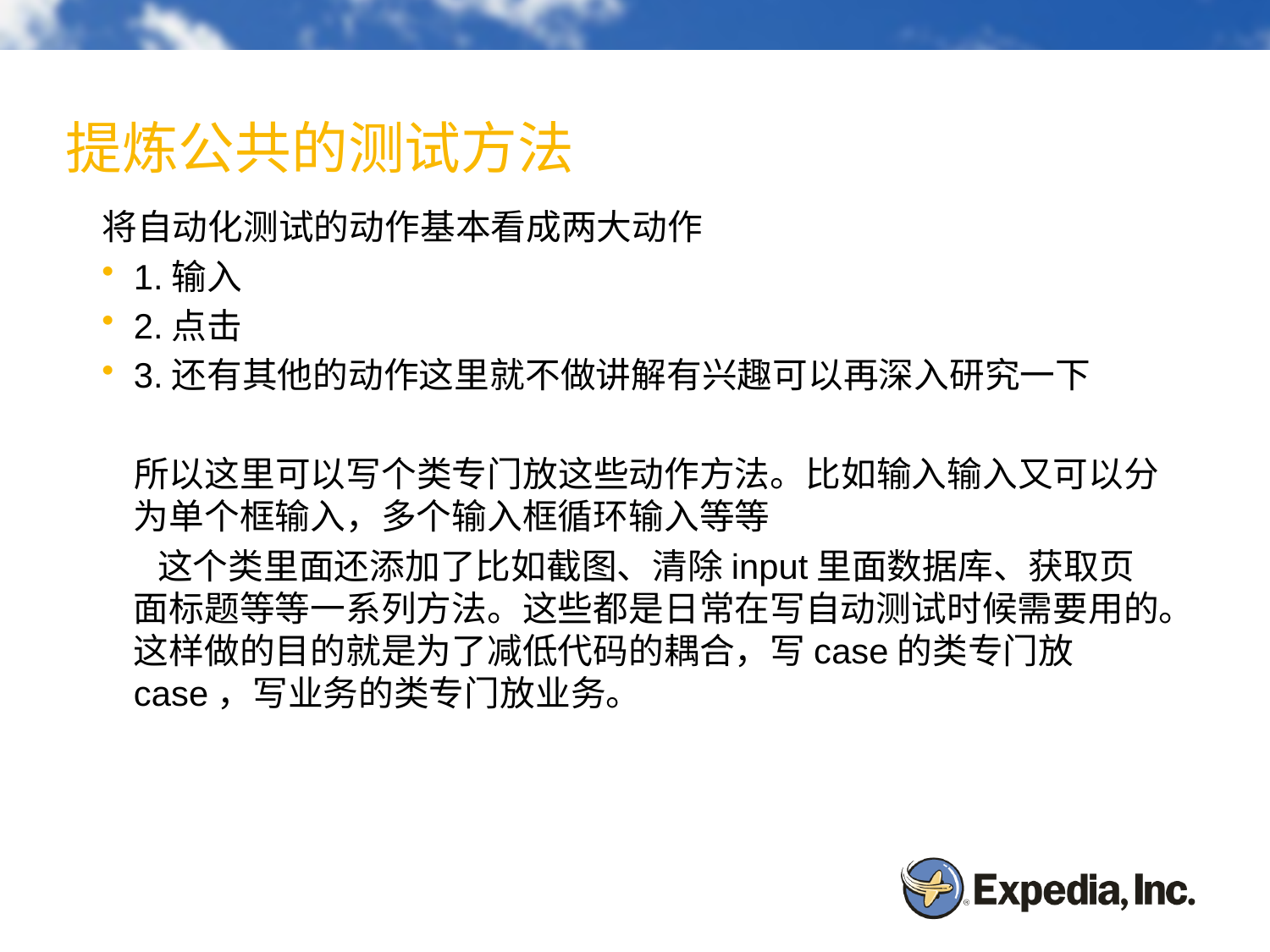

# 提炼公共的测试方法
将自动化测试的动作基本看成两大动作
1.输入
2.点击
3.还有其他的动作这里就不做讲解有兴趣可以再深入研究一下

   所以这里可以写个类专门放这些动作方法。比如输入输入又可以分为单个框输入，多个输入框循环输入等等
      这个类里面还添加了比如截图、清除input里面数据库、获取页面标题等等一系列方法。这些都是日常在写自动测试时候需要用的。这样做的目的就是为了减低代码的耦合，写case的类专门放case，写业务的类专门放业务。